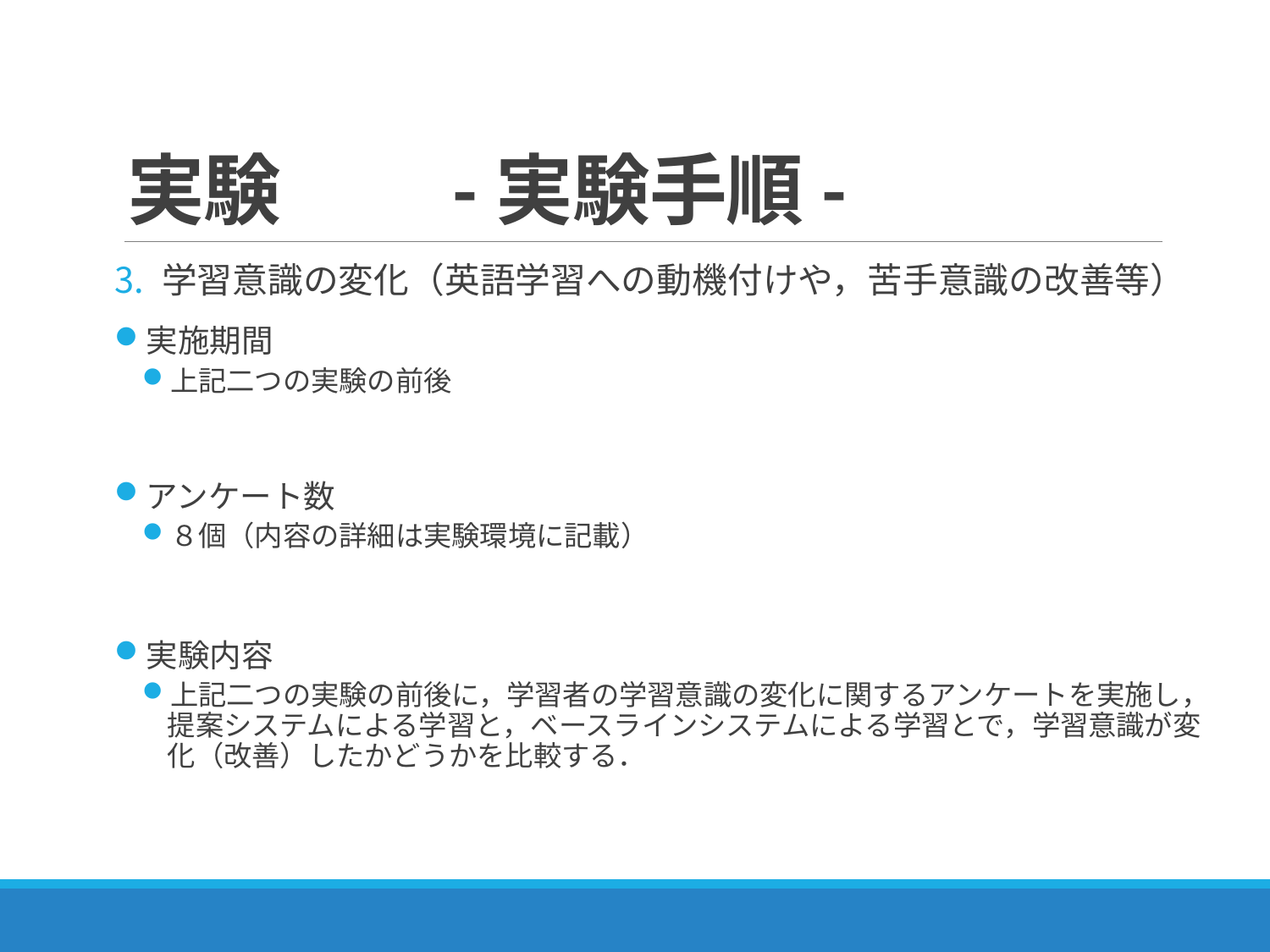

# 実験　　-実験手順-
学習意識の変化（英語学習への動機付けや，苦手意識の改善等）
実施期間
上記二つの実験の前後

アンケート数
８個（内容の詳細は実験環境に記載）

実験内容
上記二つの実験の前後に，学習者の学習意識の変化に関するアンケートを実施し，提案システムによる学習と，ベースラインシステムによる学習とで，学習意識が変化（改善）したかどうかを比較する．

23